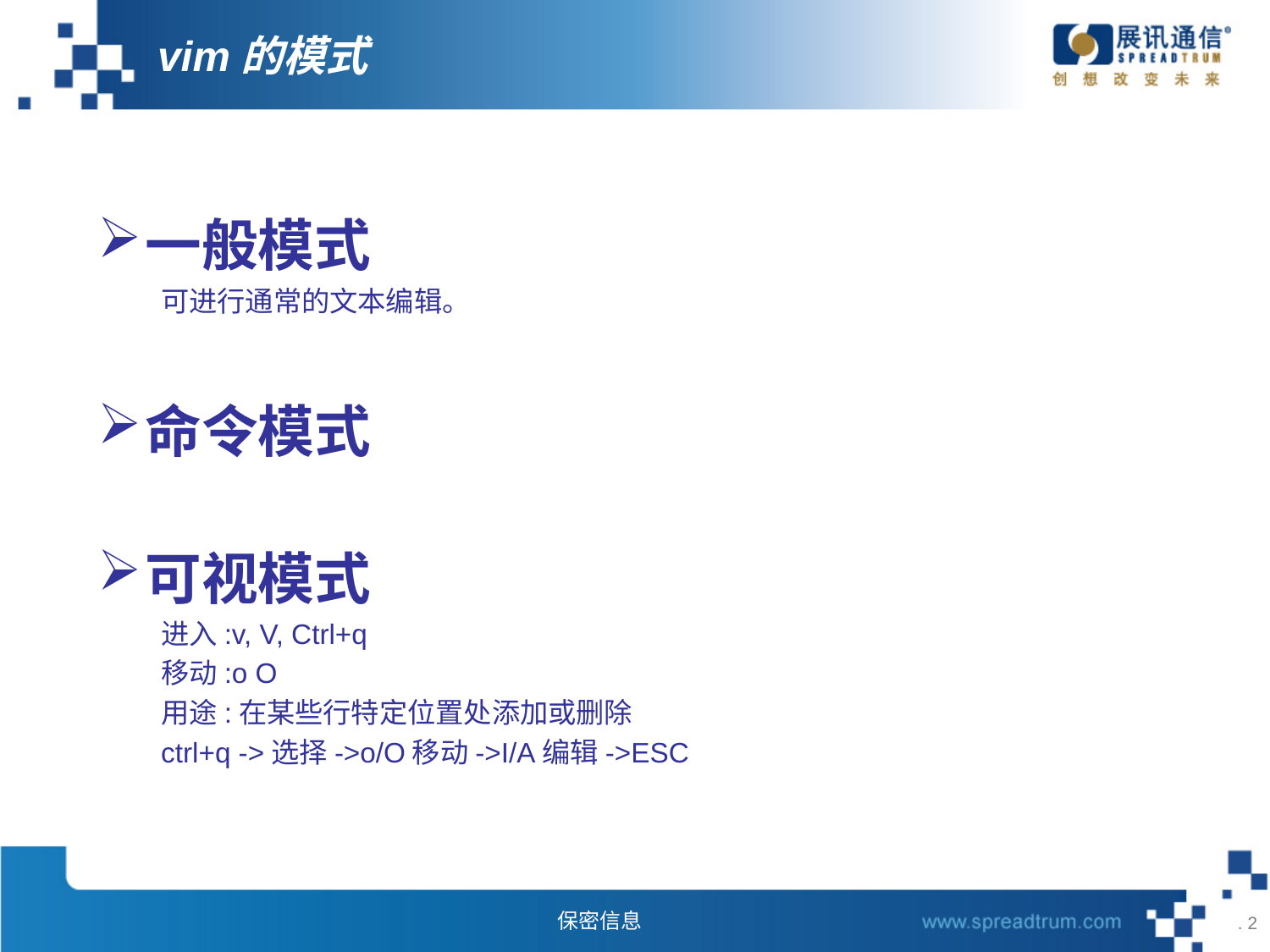

# vim的模式
一般模式
可进行通常的文本编辑。
命令模式
可视模式
进入:v, V, Ctrl+q
移动:o O
用途:在某些行特定位置处添加或删除
ctrl+q ->选择->o/O移动->I/A编辑->ESC
  . 2